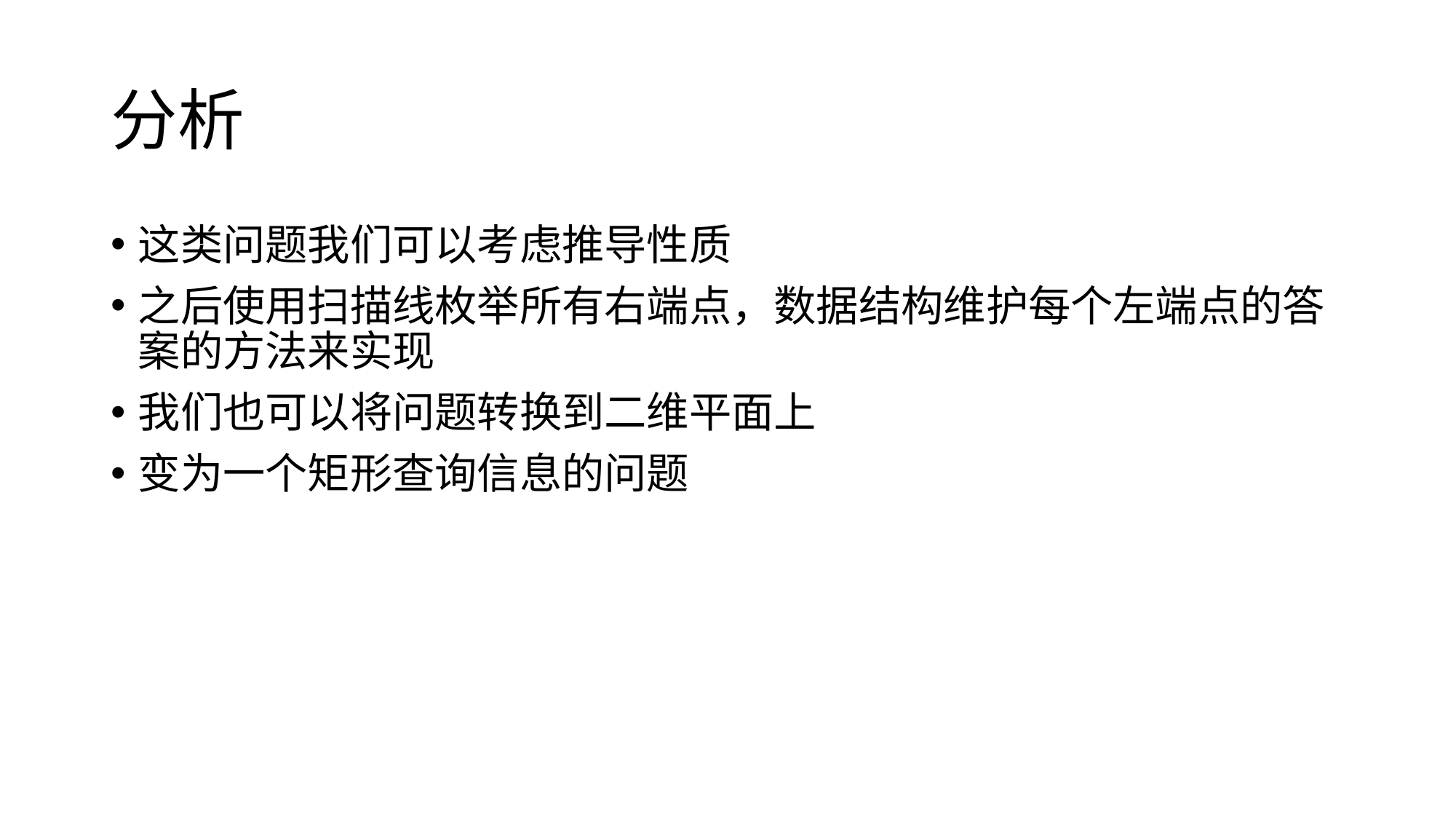

# 分析
这类问题我们可以考虑推导性质
之后使用扫描线枚举所有右端点，数据结构维护每个左端点的答案的方法来实现
我们也可以将问题转换到二维平面上
变为一个矩形查询信息的问题